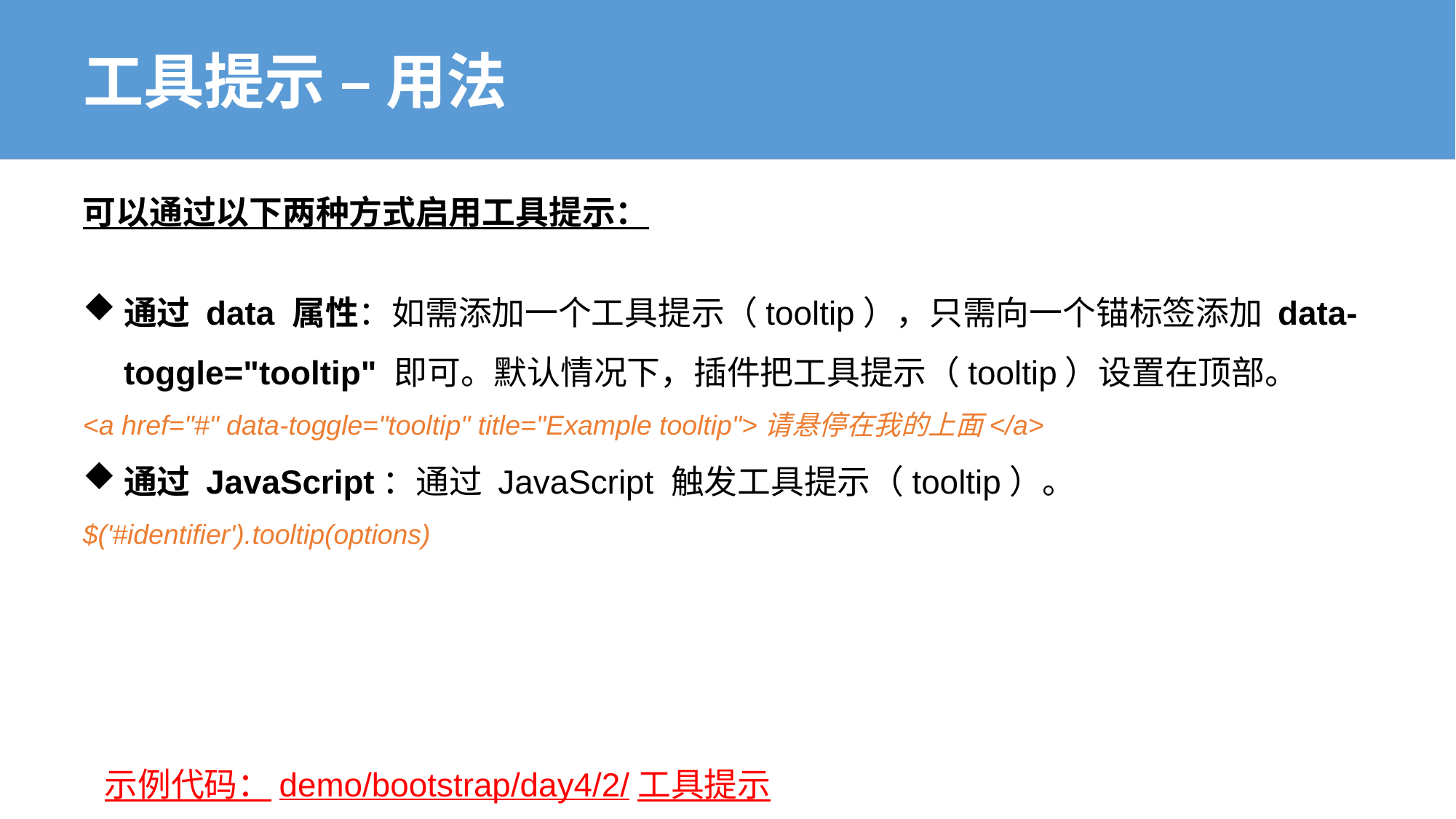

# 工具提示 – 用法
可以通过以下两种方式启用工具提示：

通过 data 属性：如需添加一个工具提示（tooltip），只需向一个锚标签添加 data-toggle="tooltip" 即可。默认情况下，插件把工具提示（tooltip）设置在顶部。
<a href="#" data-toggle="tooltip" title="Example tooltip">请悬停在我的上面</a>
通过 JavaScript：通过 JavaScript 触发工具提示（tooltip）。
$('#identifier').tooltip(options)
示例代码：demo/bootstrap/day4/2/工具提示